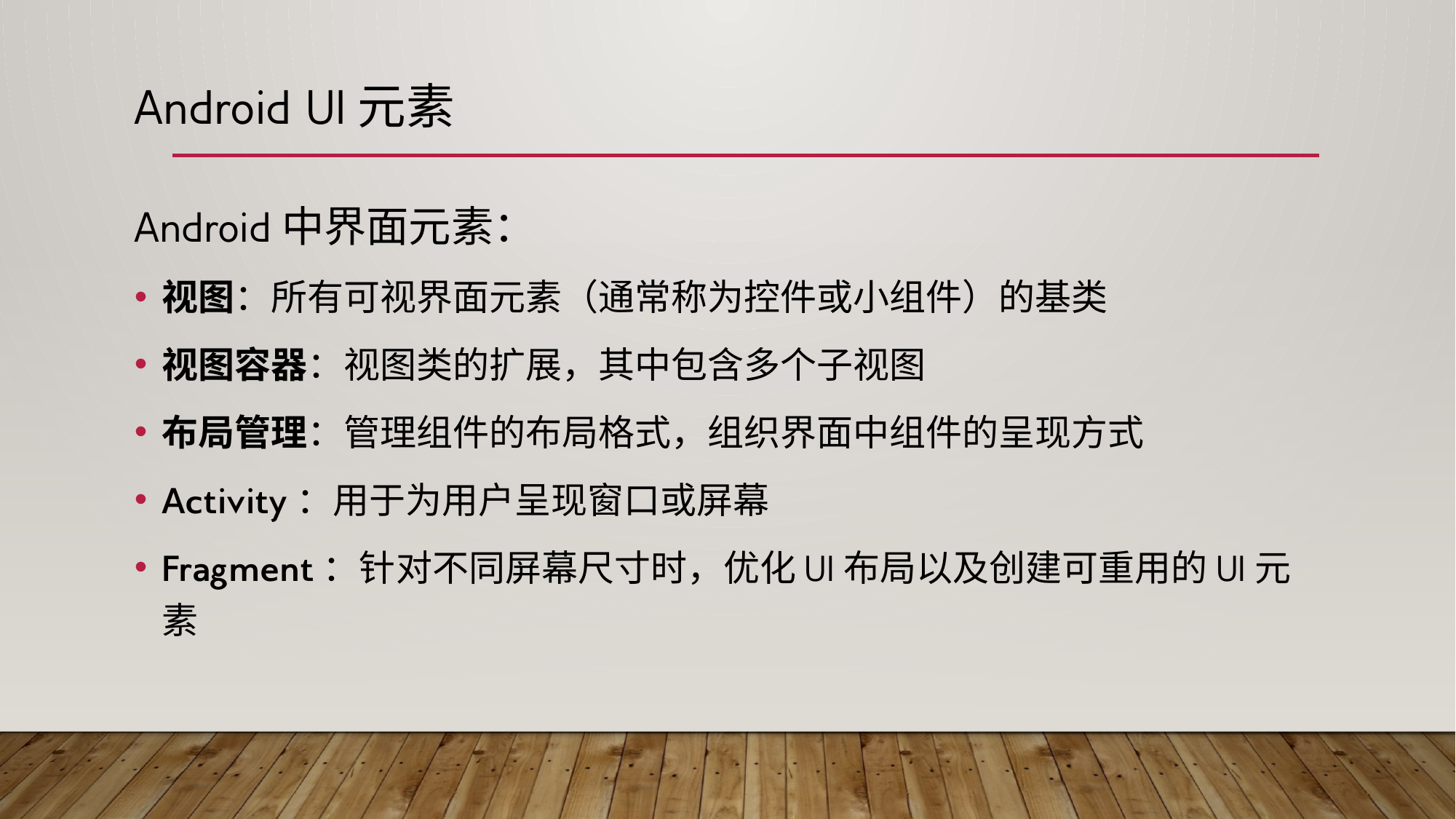

# Android UI元素
Android中界面元素：
视图：所有可视界面元素（通常称为控件或小组件）的基类
视图容器：视图类的扩展，其中包含多个子视图
布局管理：管理组件的布局格式，组织界面中组件的呈现方式
Activity：用于为用户呈现窗口或屏幕
Fragment：针对不同屏幕尺寸时，优化UI布局以及创建可重用的UI元素